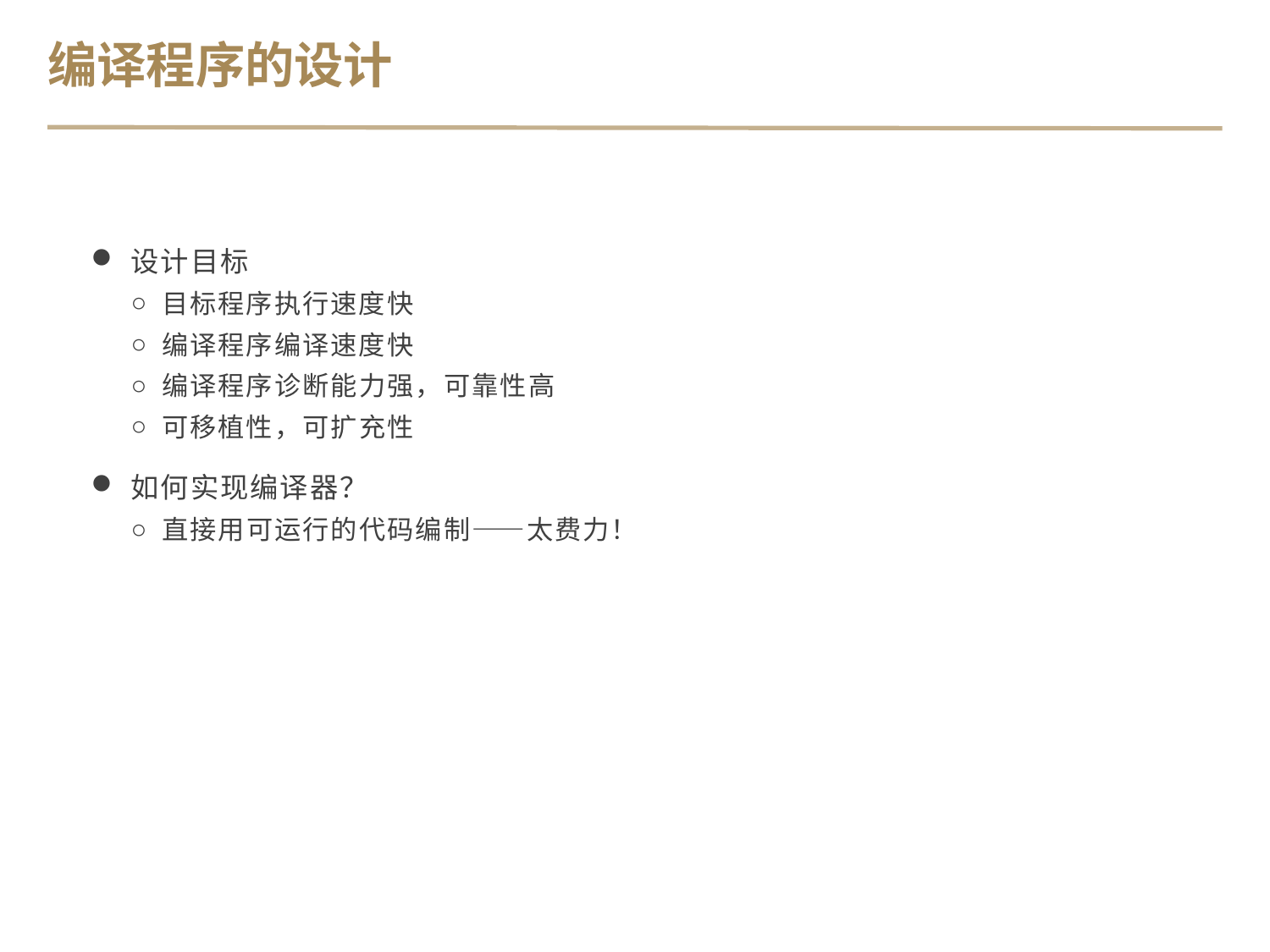

编译程序的设计
设计目标
目标程序执行速度快
编译程序编译速度快
编译程序诊断能力强，可靠性高
可移植性，可扩充性
如何实现编译器？
直接用可运行的代码编制——太费力！